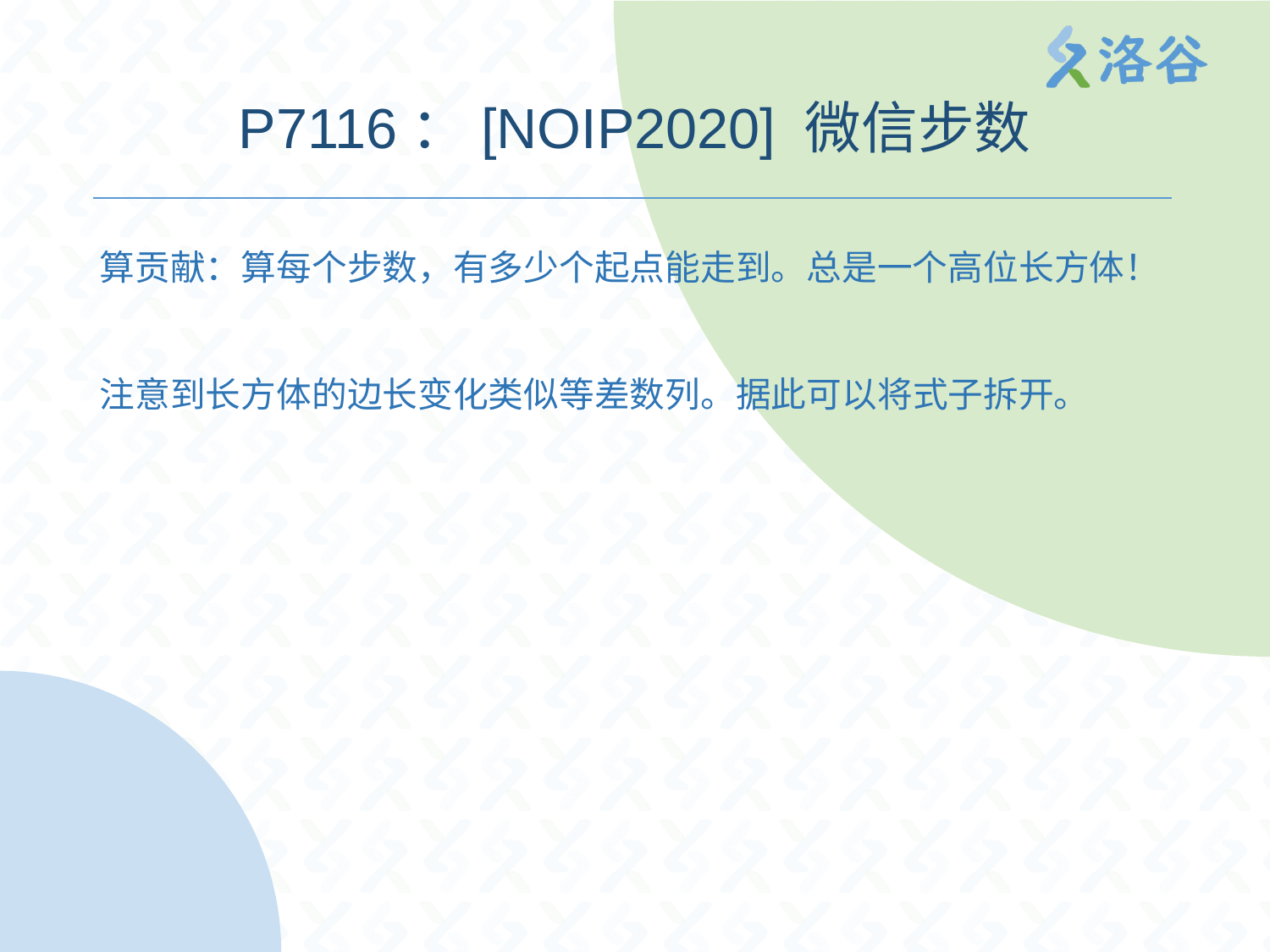

# P7116：[NOIP2020] 微信步数
算贡献：算每个步数，有多少个起点能走到。总是一个高位长方体！

注意到长方体的边长变化类似等差数列。据此可以将式子拆开。